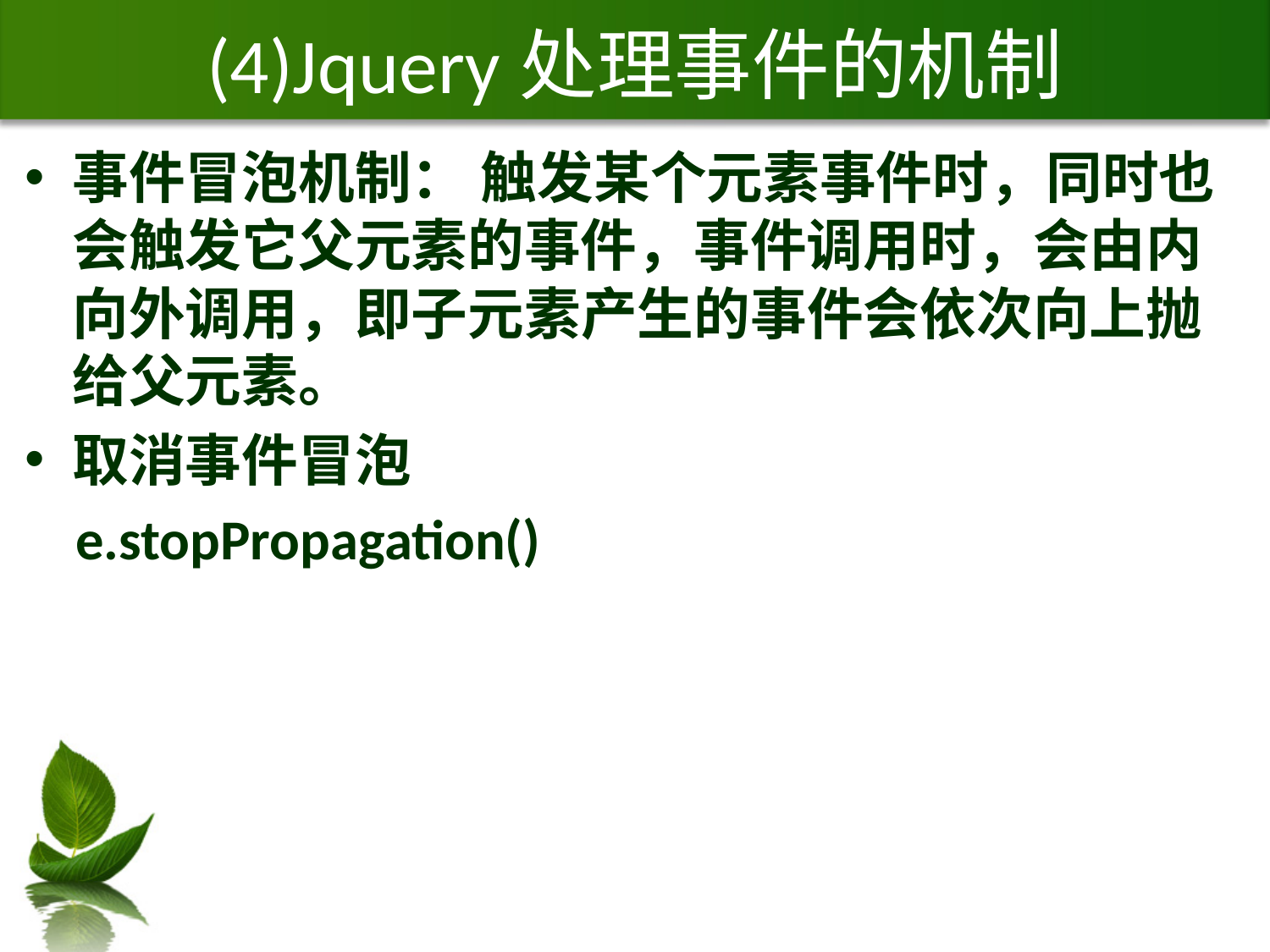

# (4)Jquery处理事件的机制
事件冒泡机制： 触发某个元素事件时，同时也会触发它父元素的事件，事件调用时，会由内向外调用，即子元素产生的事件会依次向上抛给父元素。
取消事件冒泡
    e.stopPropagation()